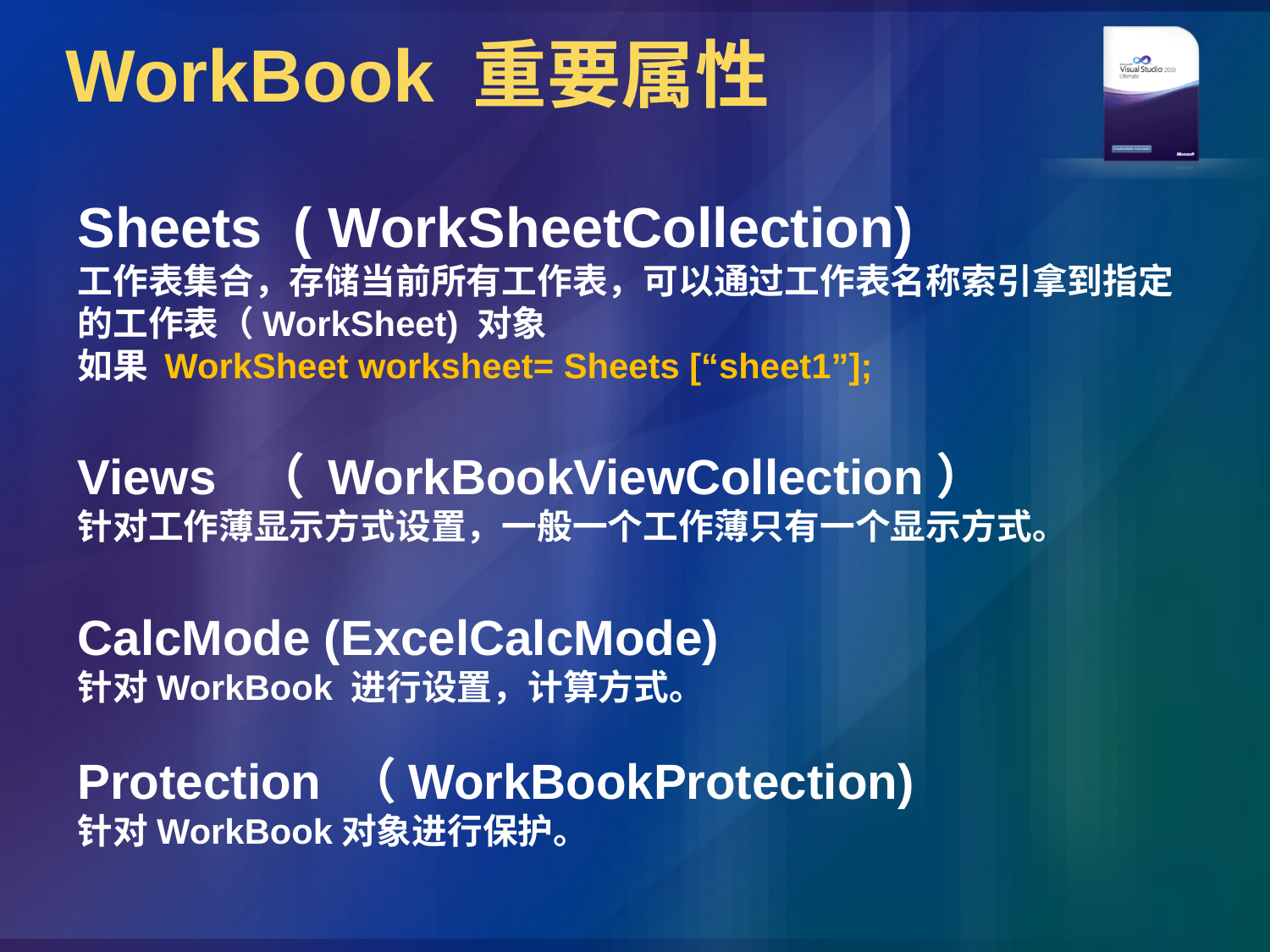

# WorkBook 重要属性
Sheets  ( WorkSheetCollection)
工作表集合，存储当前所有工作表，可以通过工作表名称索引拿到指定的工作表（WorkSheet) 对象
如果 WorkSheet worksheet= Sheets [“sheet1”];

Views  （ WorkBookViewCollection）
针对工作薄显示方式设置，一般一个工作薄只有一个显示方式。

CalcMode (ExcelCalcMode)
针对WorkBook 进行设置，计算方式。

Protection （WorkBookProtection)
针对WorkBook对象进行保护。